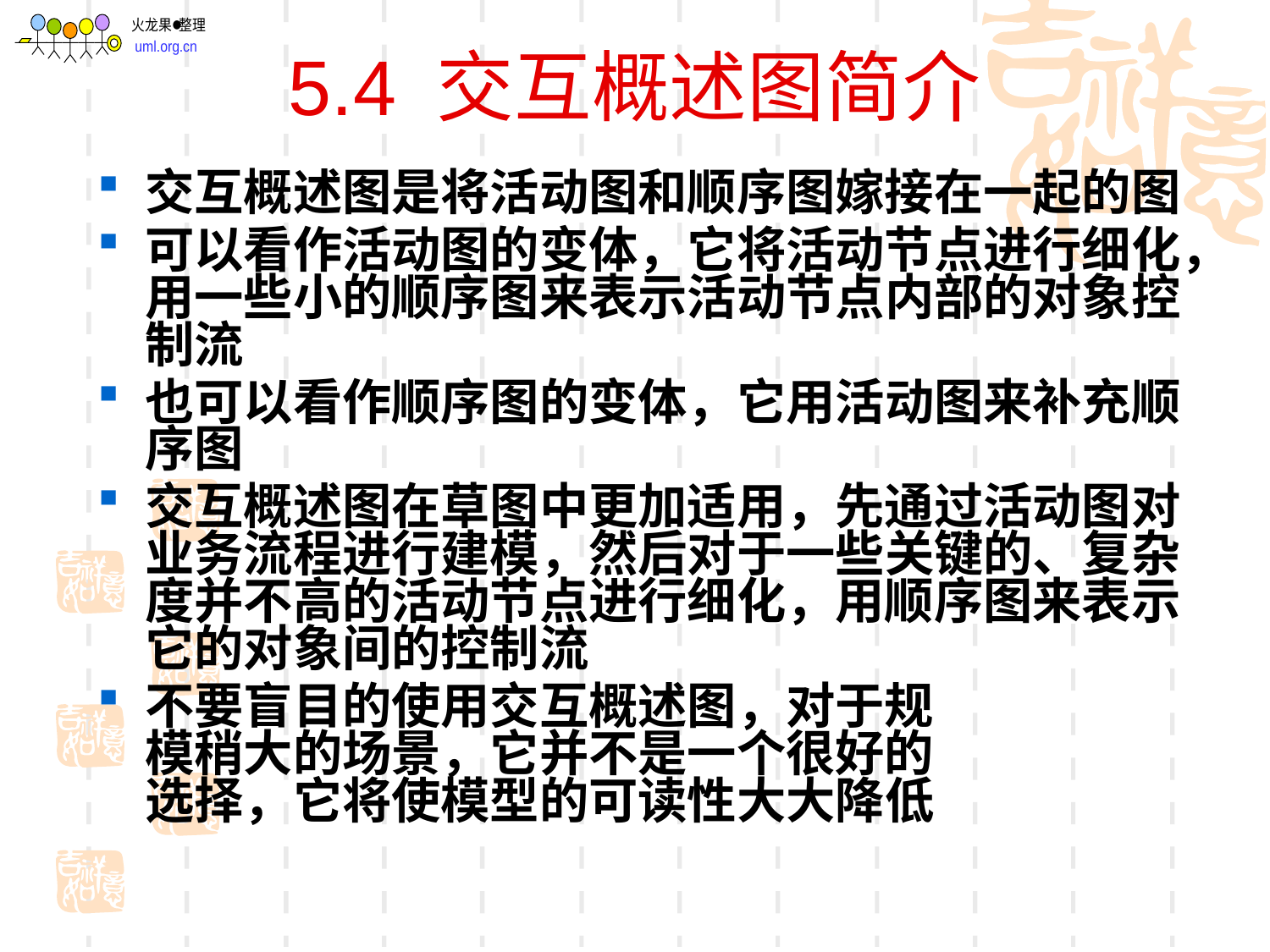

# 5.4 交互概述图简介
交互概述图是将活动图和顺序图嫁接在一起的图
可以看作活动图的变体，它将活动节点进行细化，用一些小的顺序图来表示活动节点内部的对象控制流
也可以看作顺序图的变体，它用活动图来补充顺序图
交互概述图在草图中更加适用，先通过活动图对业务流程进行建模，然后对于一些关键的、复杂度并不高的活动节点进行细化，用顺序图来表示它的对象间的控制流
不要盲目的使用交互概述图，对于规
模稍大的场景，它并不是一个很好的
选择，它将使模型的可读性大大降低